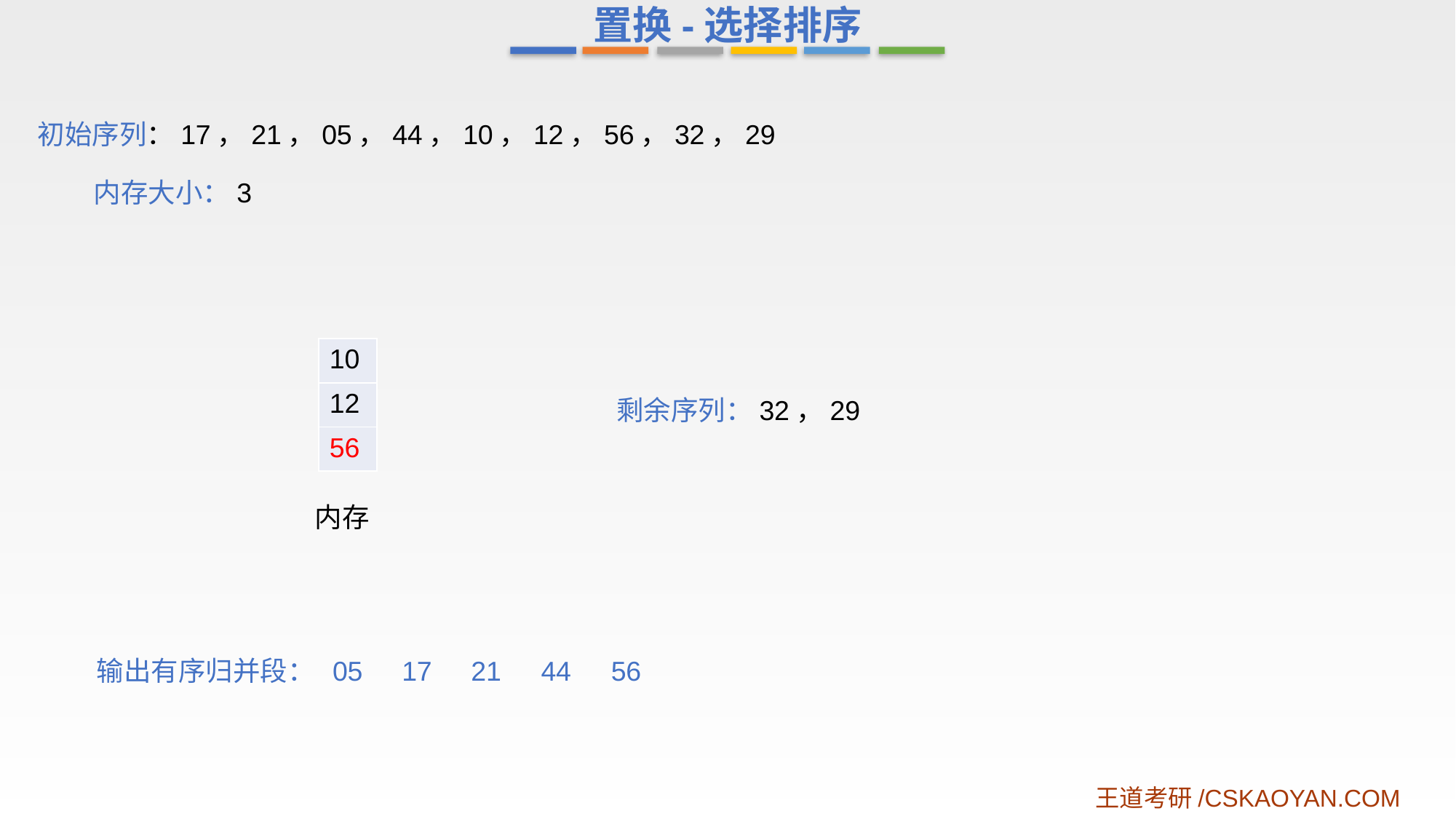

置换-选择排序

初始序列：17，21，05，44，10，12，56，32，29
内存大小：3
| 10 |
| --- |
| 12 |
| 56 |
剩余序列：32，29
内存
输出有序归并段：
05
17
21
44
56
王道考研/CSKAOYAN.COM